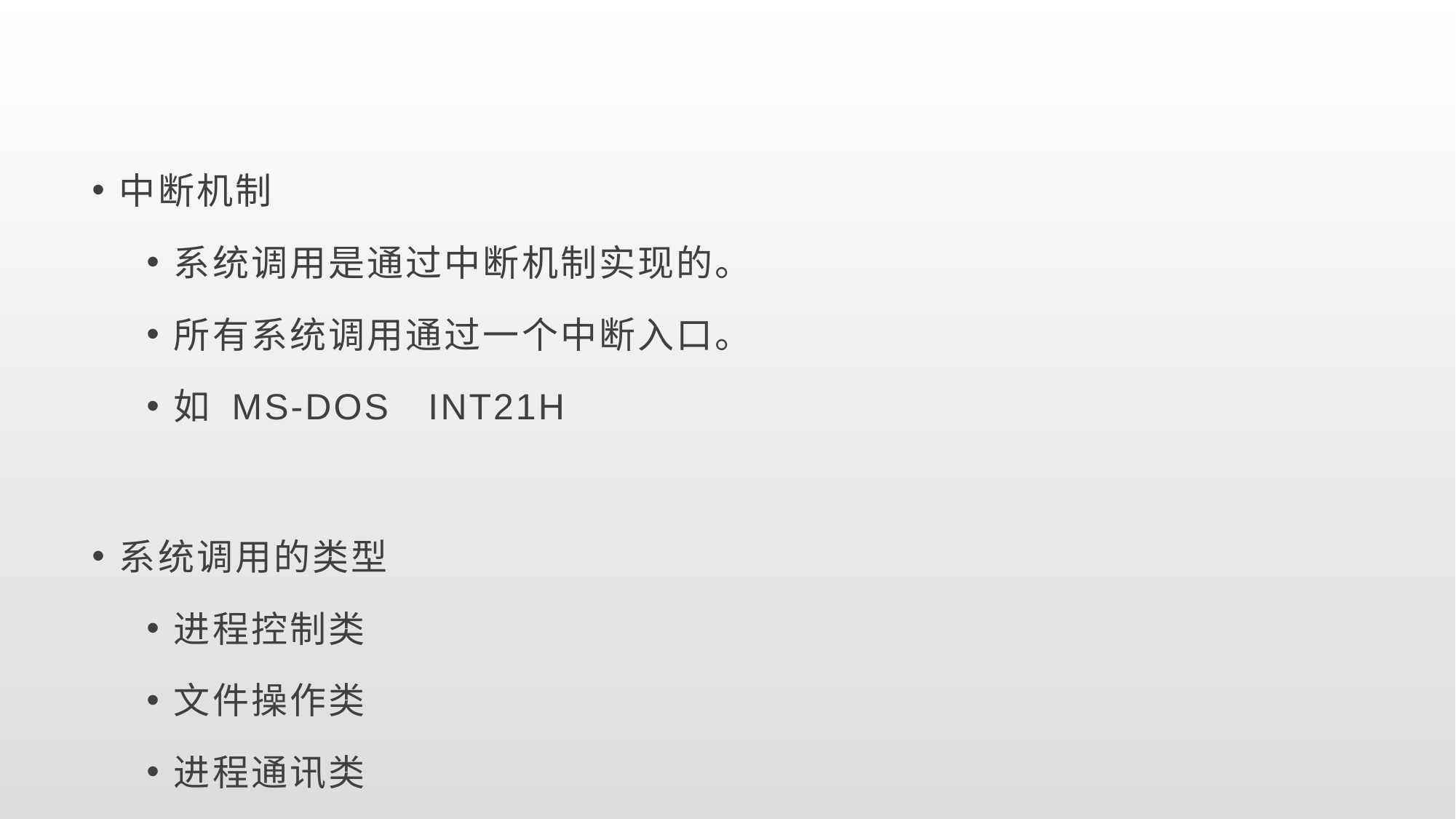

#
中断机制
系统调用是通过中断机制实现的。
所有系统调用通过一个中断入口。
如 MS-DOS   INT21H

系统调用的类型
进程控制类
文件操作类
进程通讯类